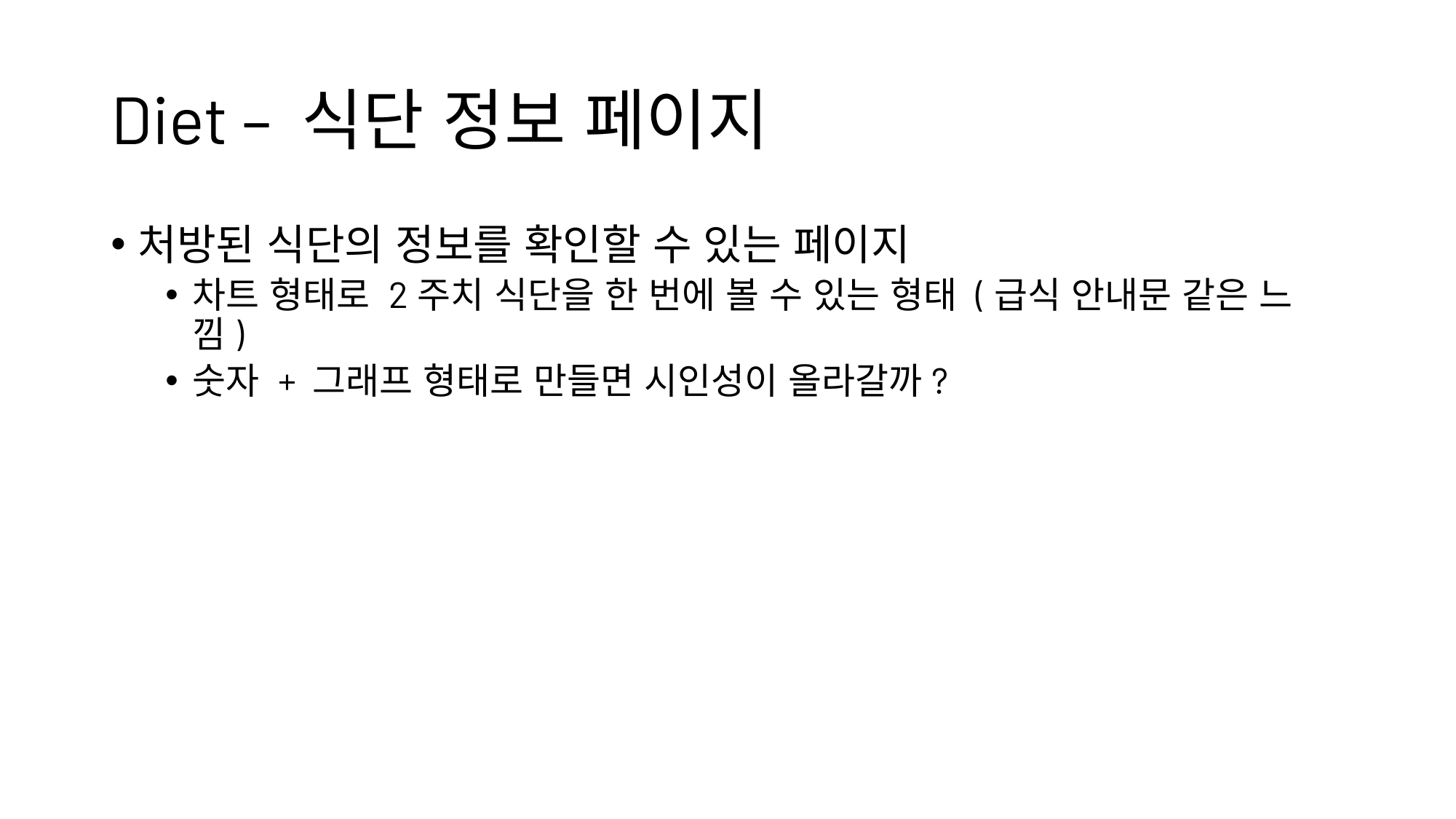

# Diet – 식단 정보 페이지
처방된 식단의 정보를 확인할 수 있는 페이지
차트 형태로 2주치 식단을 한 번에 볼 수 있는 형태 (급식 안내문 같은 느낌)
숫자 + 그래프 형태로 만들면 시인성이 올라갈까?